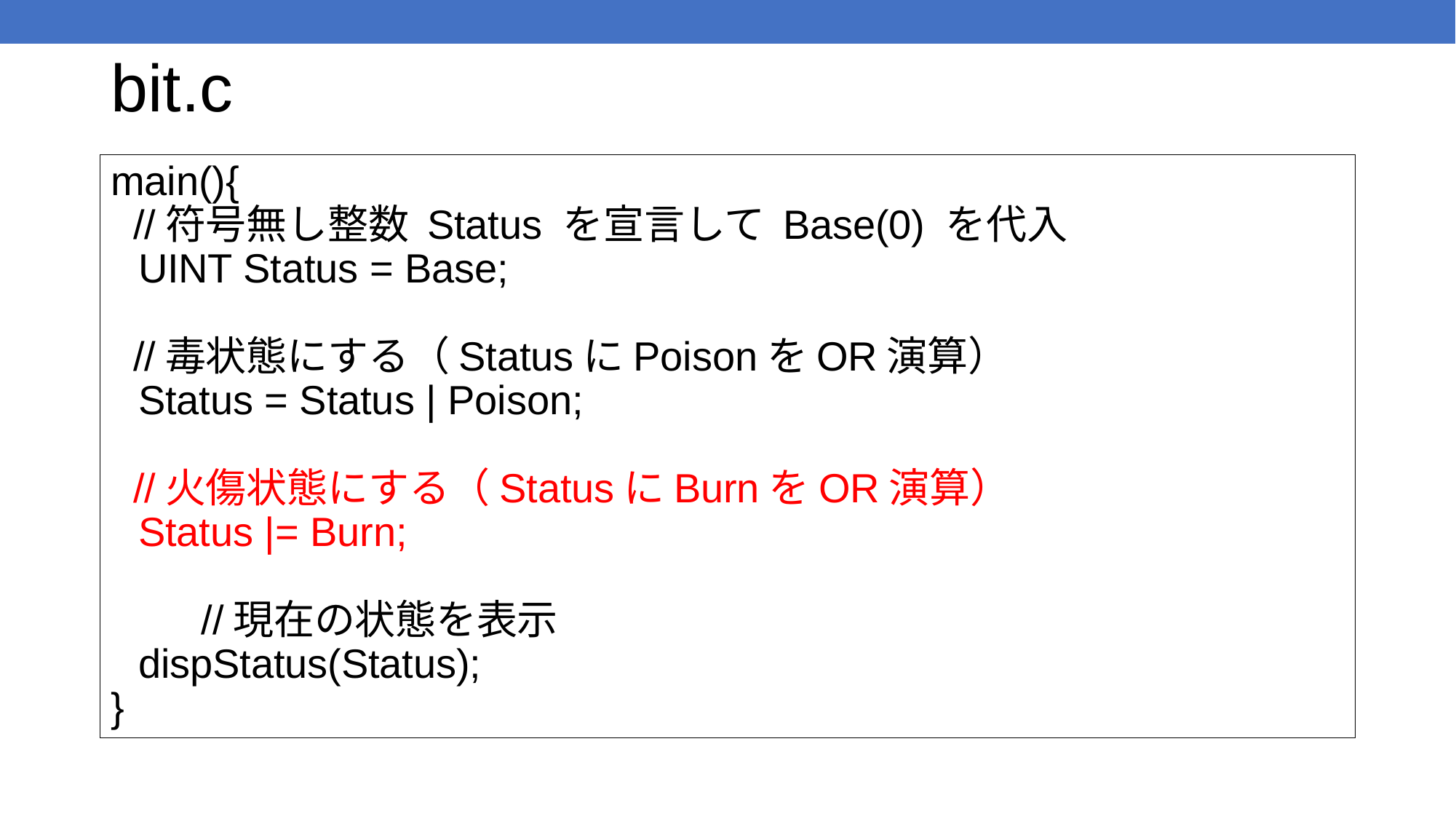

# bit.c
main(){
  //符号無し整数 Status を宣言して Base(0) を代入
  UINT Status = Base;
  //毒状態にする（StatusにPoisonをOR演算）
  Status = Status | Poison;
  //火傷状態にする（StatusにBurnをOR演算）
  Status |= Burn;
　　//現在の状態を表示
  dispStatus(Status);
}